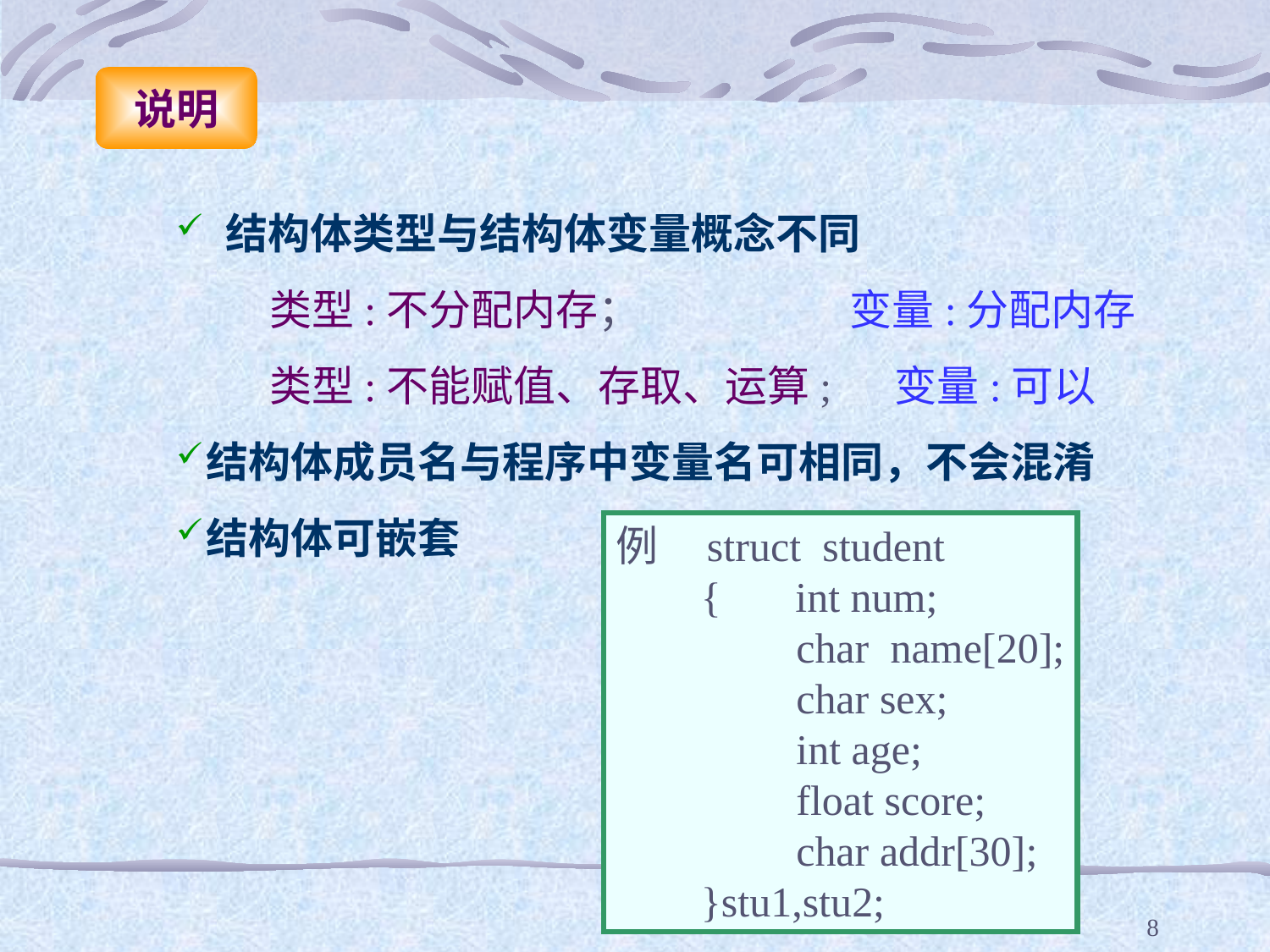

说明
 结构体类型与结构体变量概念不同
类型:不分配内存；                      变量:分配内存
类型:不能赋值、存取、运算;     变量:可以
结构体成员名与程序中变量名可相同，不会混淆
结构体可嵌套

例    struct  student
        {       int num;
                 char  name[20];
                 char sex;
                 int age;
                 float score;
                 char addr[30];
        }stu1,stu2;
8